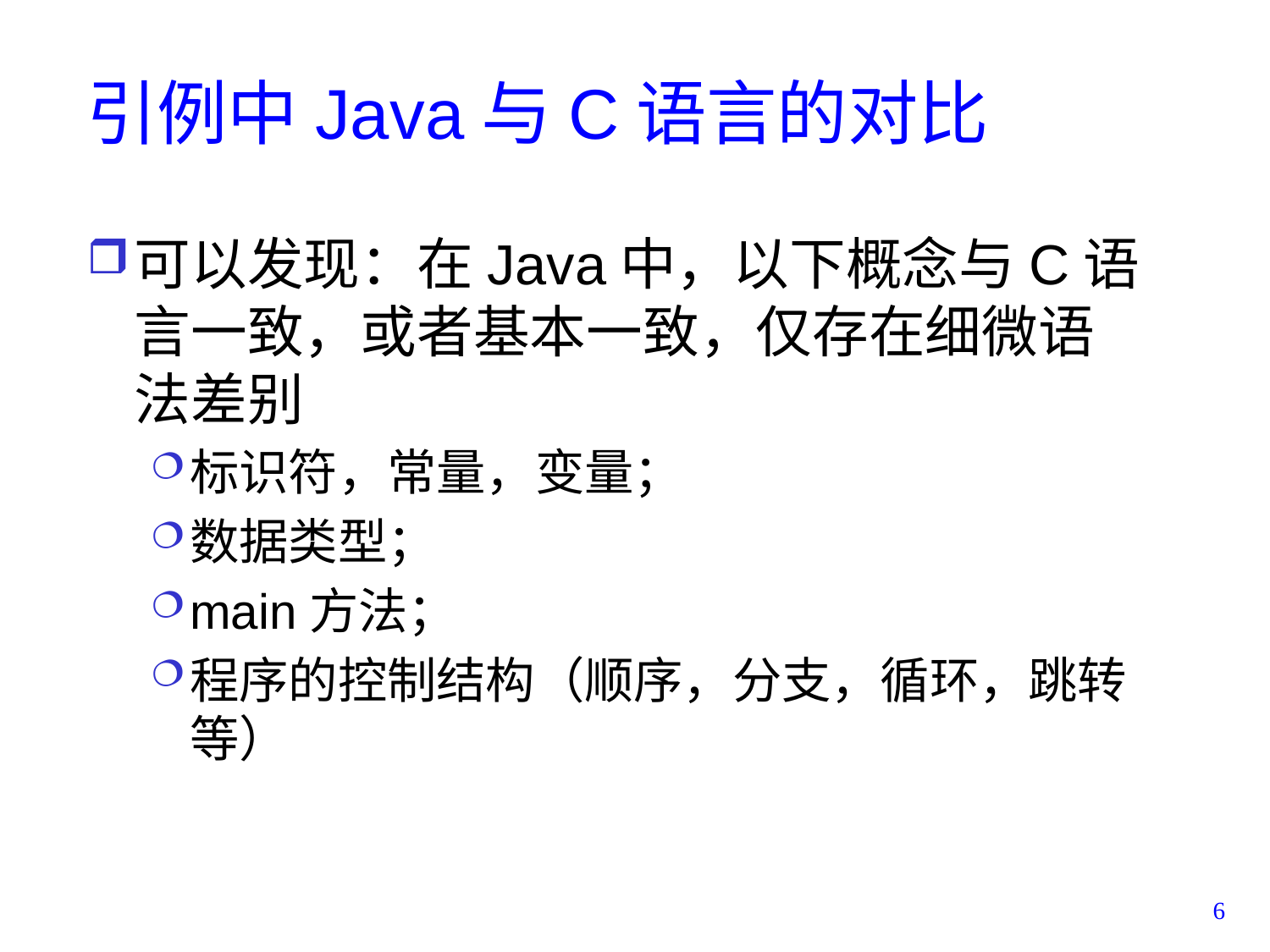

# 引例中Java与C语言的对比
可以发现：在Java中，以下概念与C语言一致，或者基本一致，仅存在细微语法差别
标识符，常量，变量；
数据类型；
main方法；
程序的控制结构（顺序，分支，循环，跳转等）
6